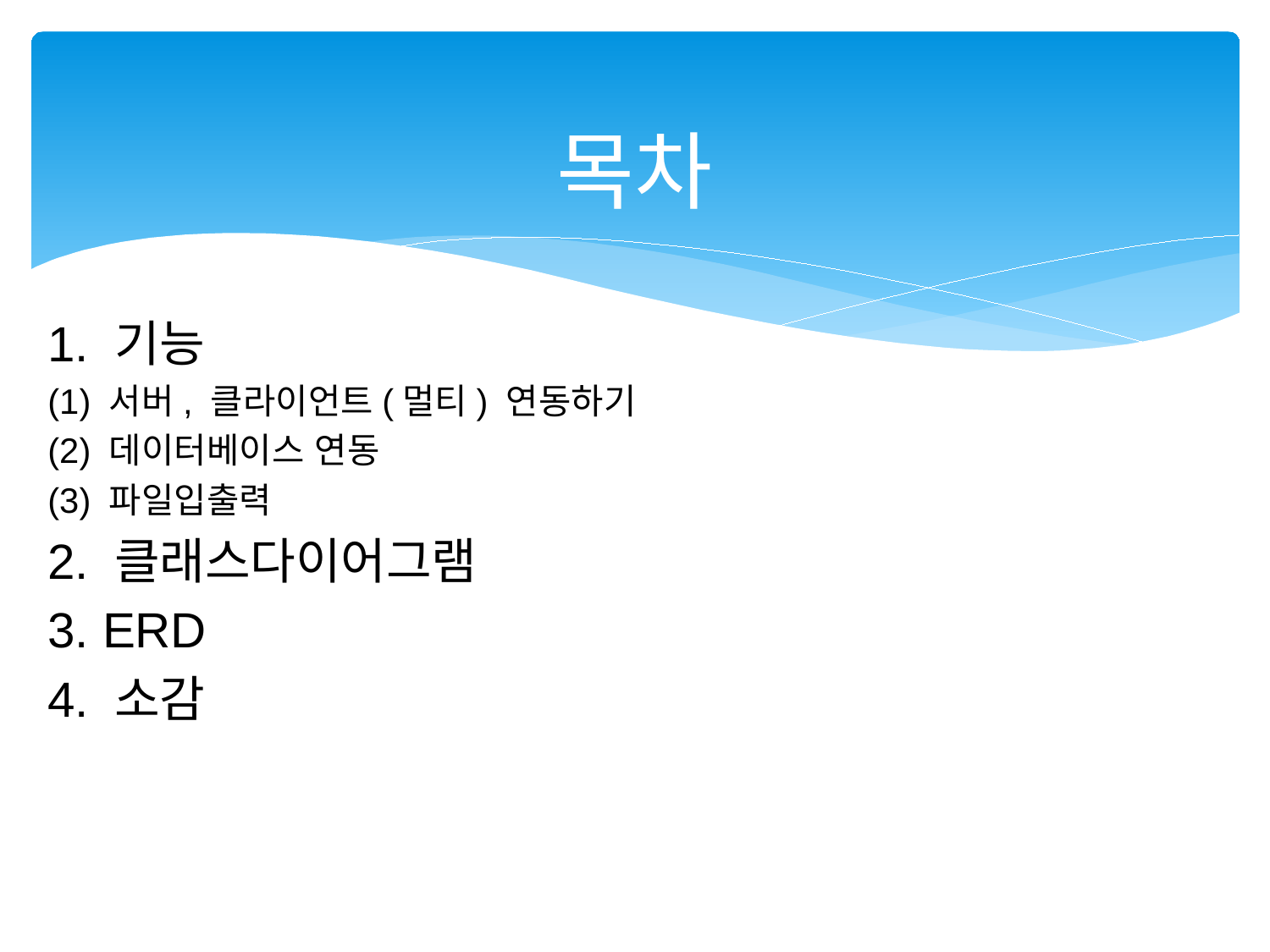

# 목차
1. 기능
(1) 서버, 클라이언트(멀티) 연동하기
(2) 데이터베이스 연동
(3) 파일입출력
2. 클래스다이어그램
3. ERD
4. 소감